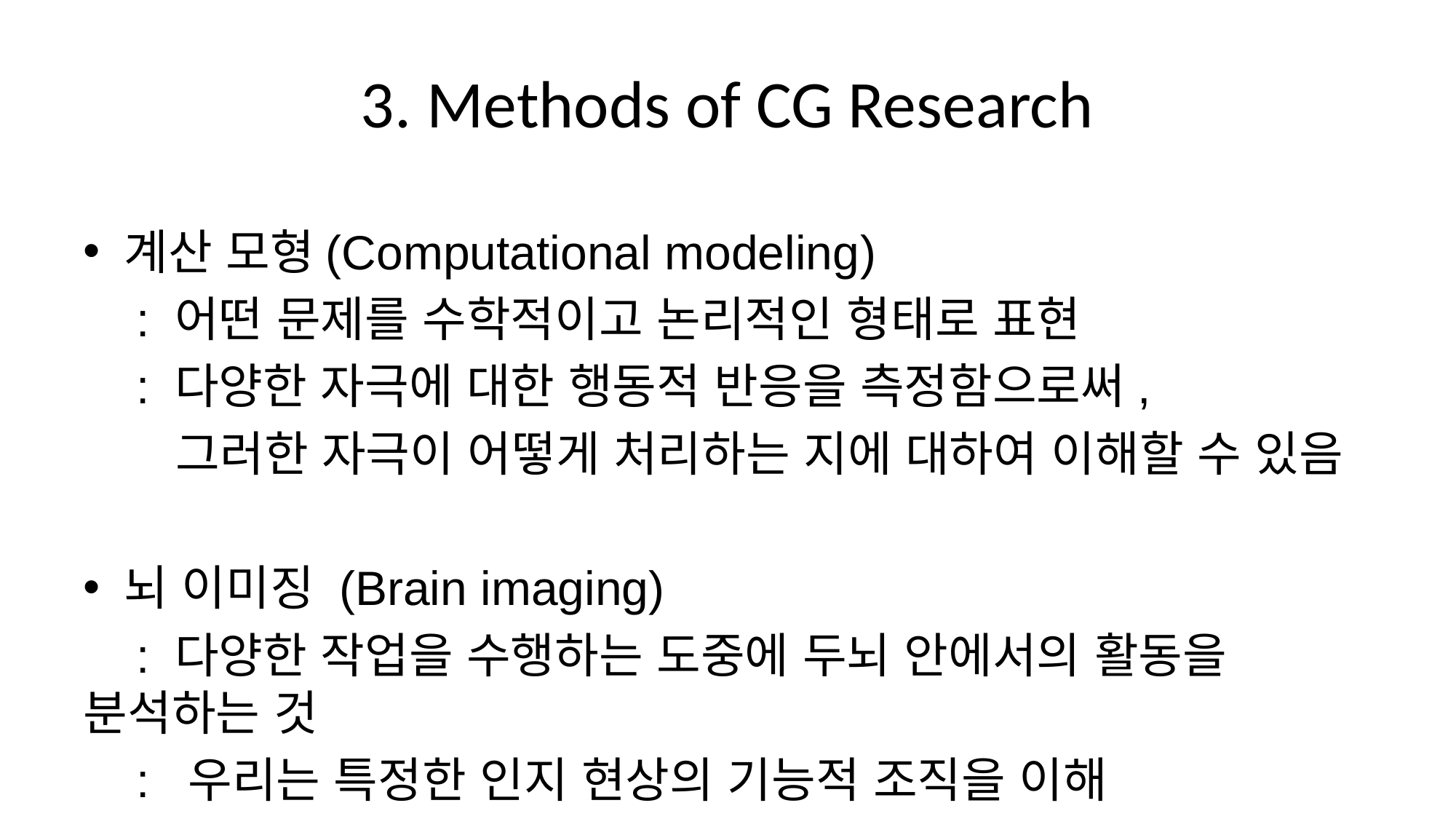

# 3. Methods of CG Research
계산 모형(Computational modeling)
    : 어떤 문제를 수학적이고 논리적인 형태로 표현
    : 다양한 자극에 대한 행동적 반응을 측정함으로써,
      그러한 자극이 어떻게 처리하는 지에 대하여 이해할 수 있음

뇌 이미징 (Brain imaging)
    : 다양한 작업을 수행하는 도중에 두뇌 안에서의 활동을 분석하는 것
    :  우리는 특정한 인지 현상의 기능적 조직을 이해